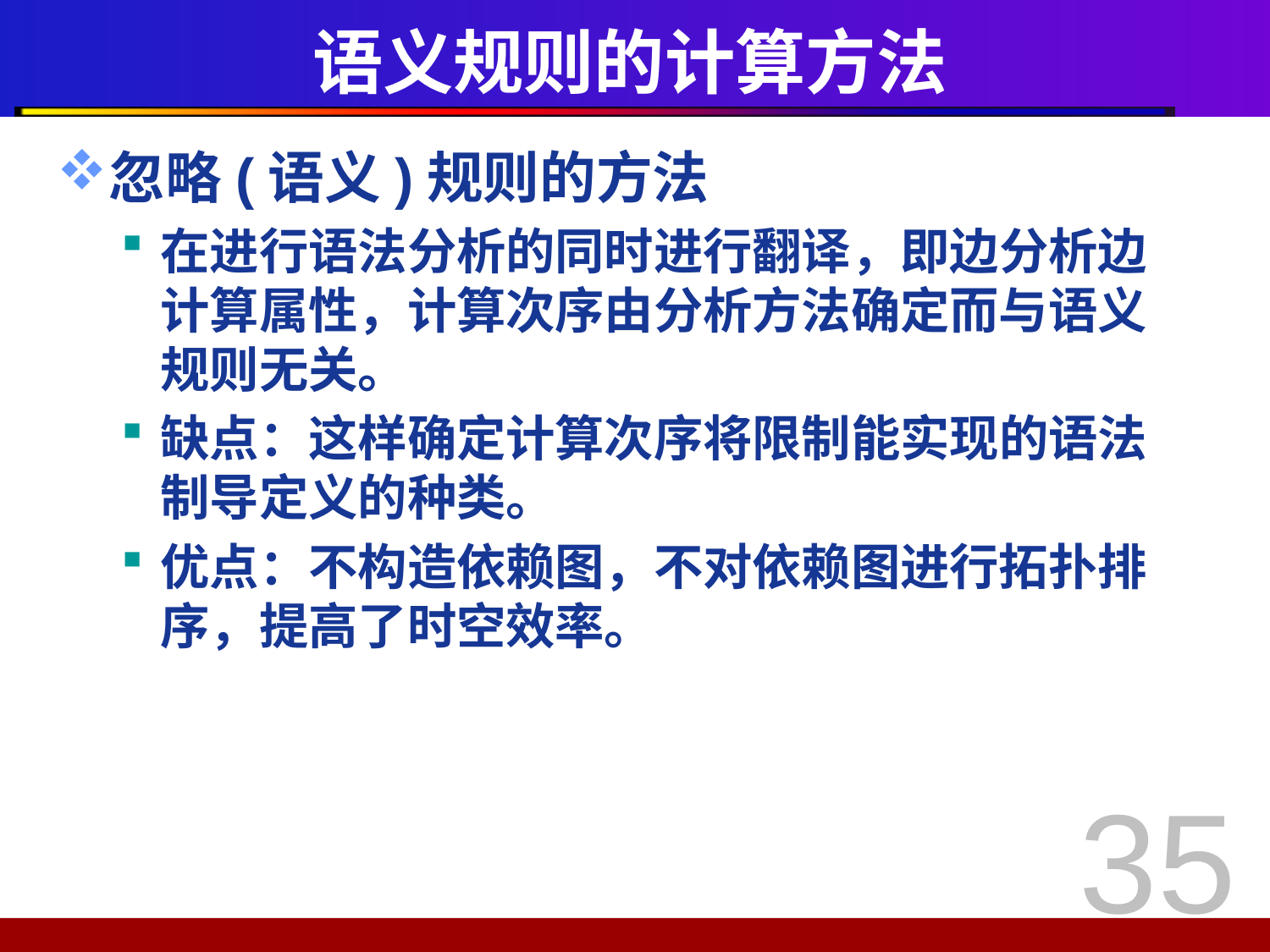

# 语义规则的计算方法
忽略(语义)规则的方法
在进行语法分析的同时进行翻译，即边分析边计算属性，计算次序由分析方法确定而与语义规则无关。
缺点：这样确定计算次序将限制能实现的语法制导定义的种类。
优点：不构造依赖图，不对依赖图进行拓扑排序，提高了时空效率。
35